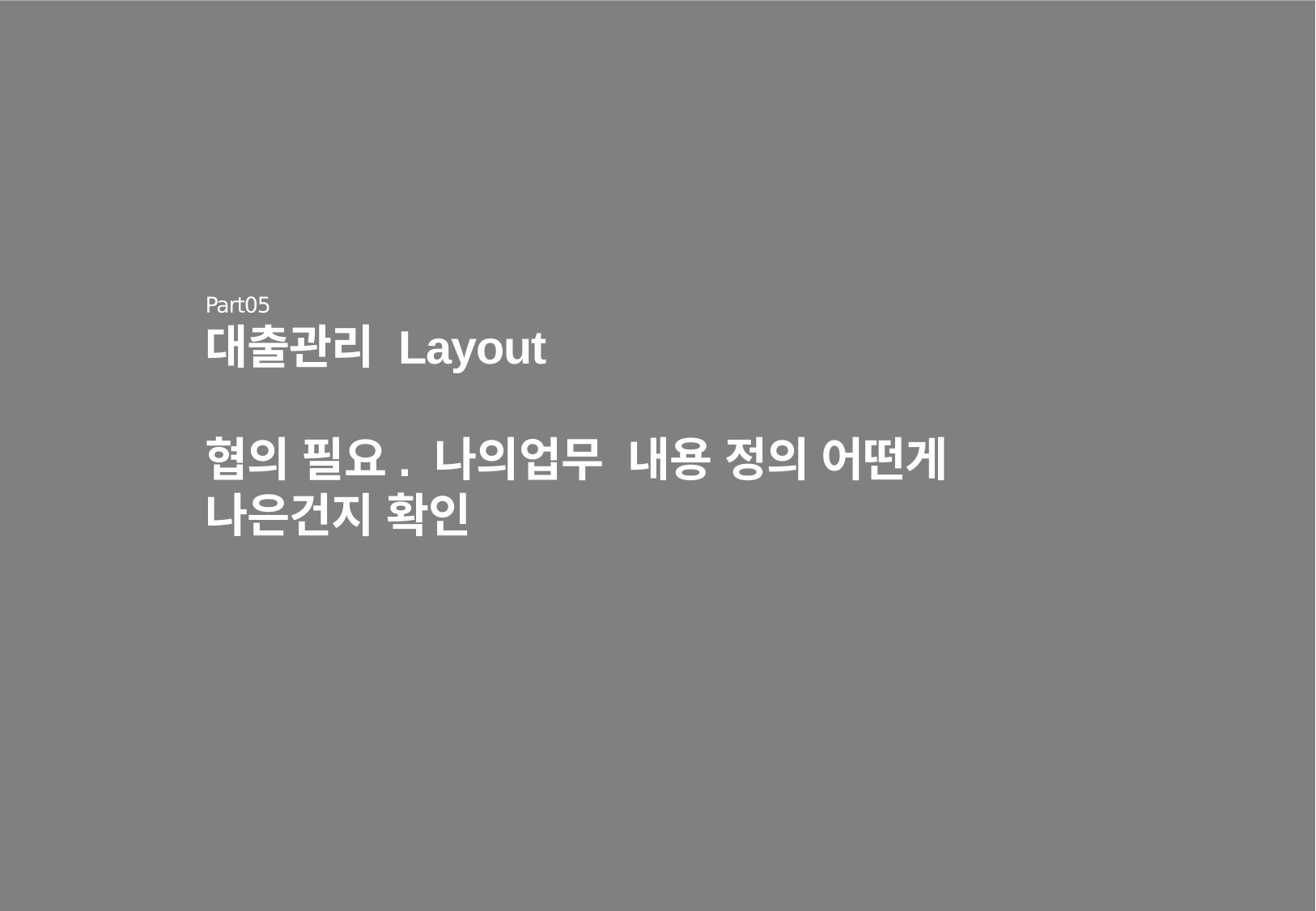

Part05
대출관리 Layout

협의 필요. 나의업무  내용 정의 어떤게 나은건지 확인